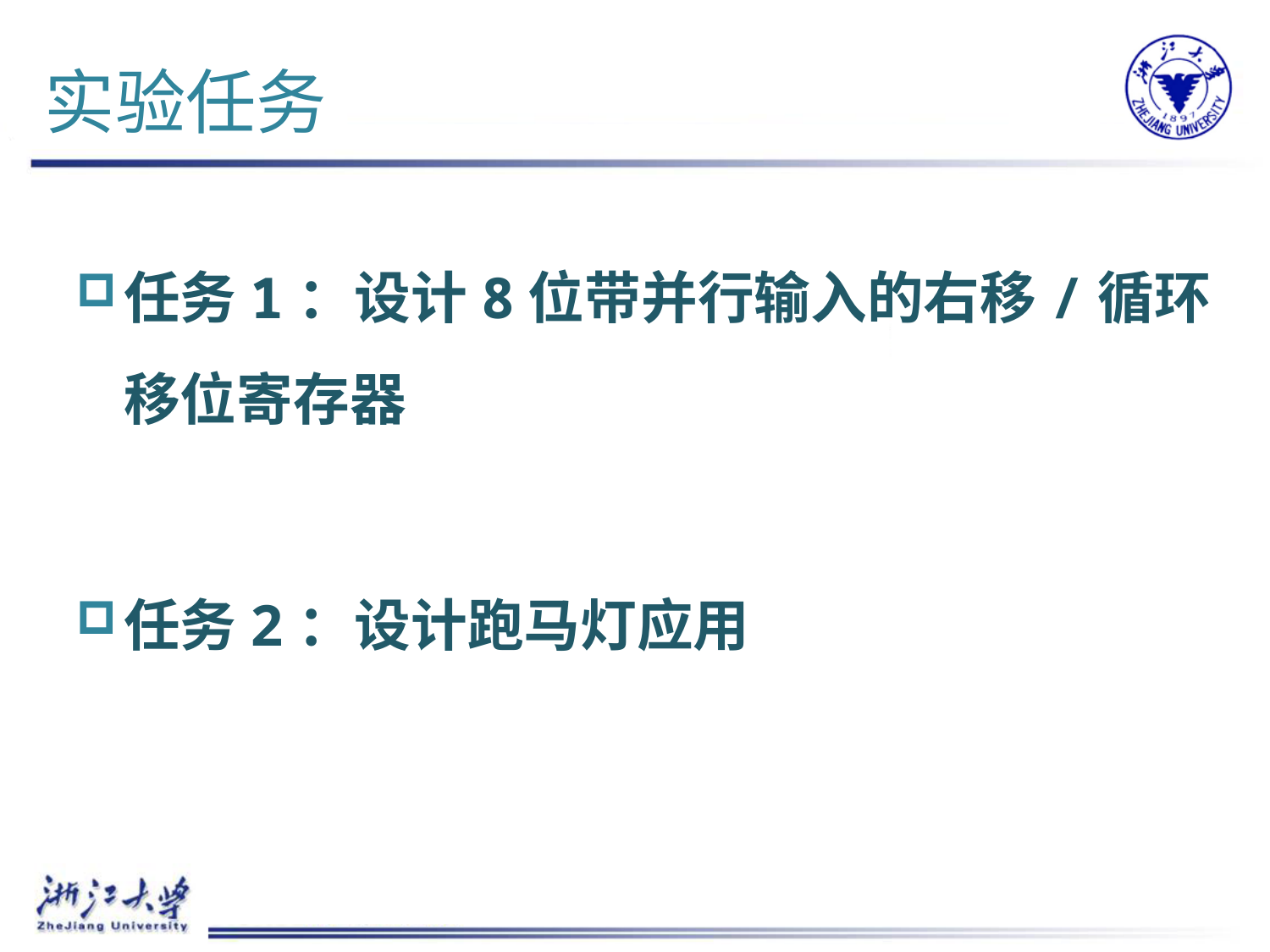

# 实验任务
任务1：设计8位带并行输入的右移/循环移位寄存器

任务2：设计跑马灯应用